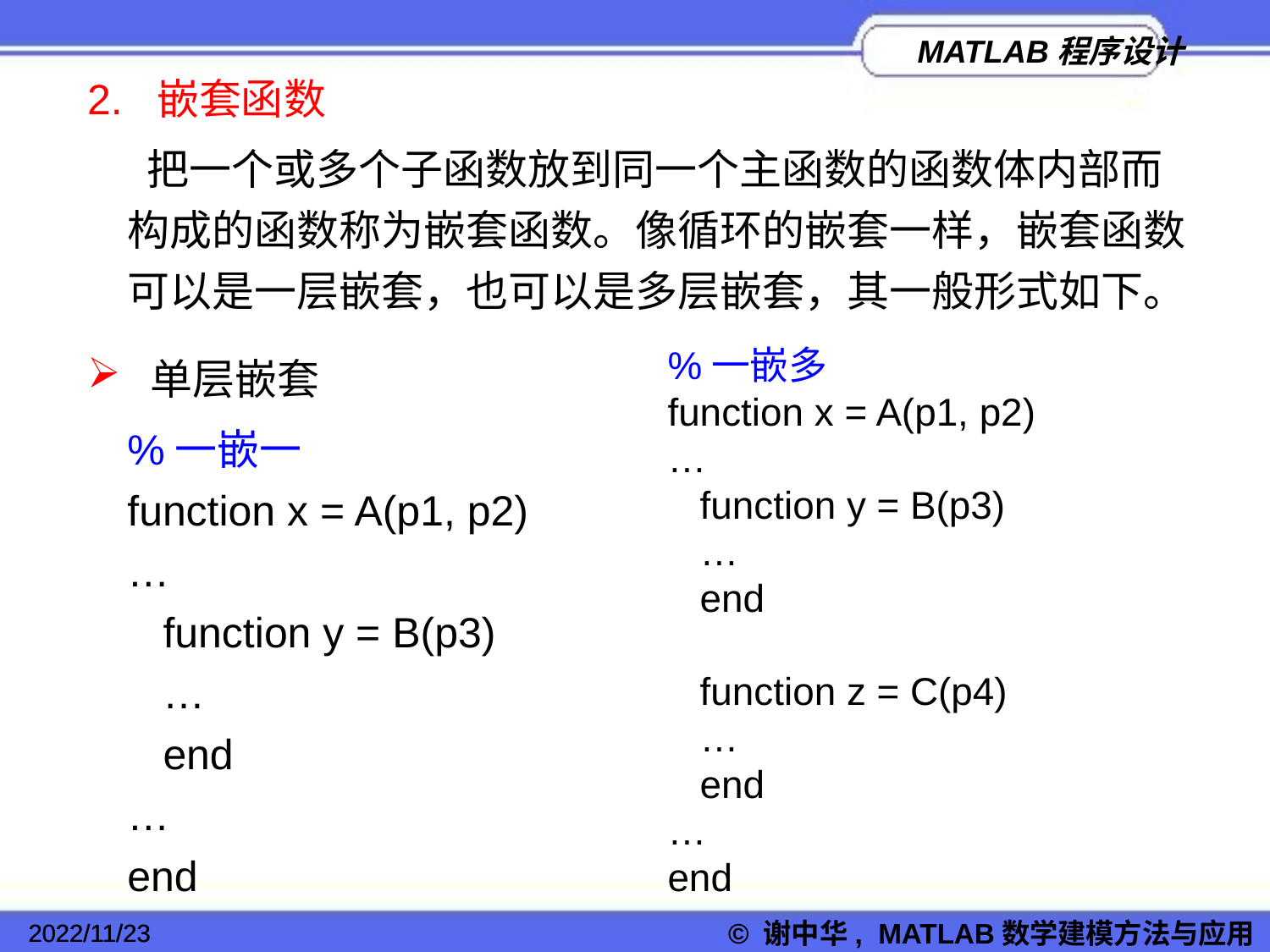

2.  嵌套函数
 把一个或多个子函数放到同一个主函数的函数体内部而构成的函数称为嵌套函数。像循环的嵌套一样，嵌套函数可以是一层嵌套，也可以是多层嵌套，其一般形式如下。

%一嵌多
function x = A(p1, p2)
…
   function y = B(p3)
   …
   end

   function z = C(p4)
   …
   end
…
end
  单层嵌套
%一嵌一
function x = A(p1, p2)
…
   function y = B(p3)
   …
   end
…
end
2022/11/23
© 谢中华,  MATLAB数学建模方法与应用